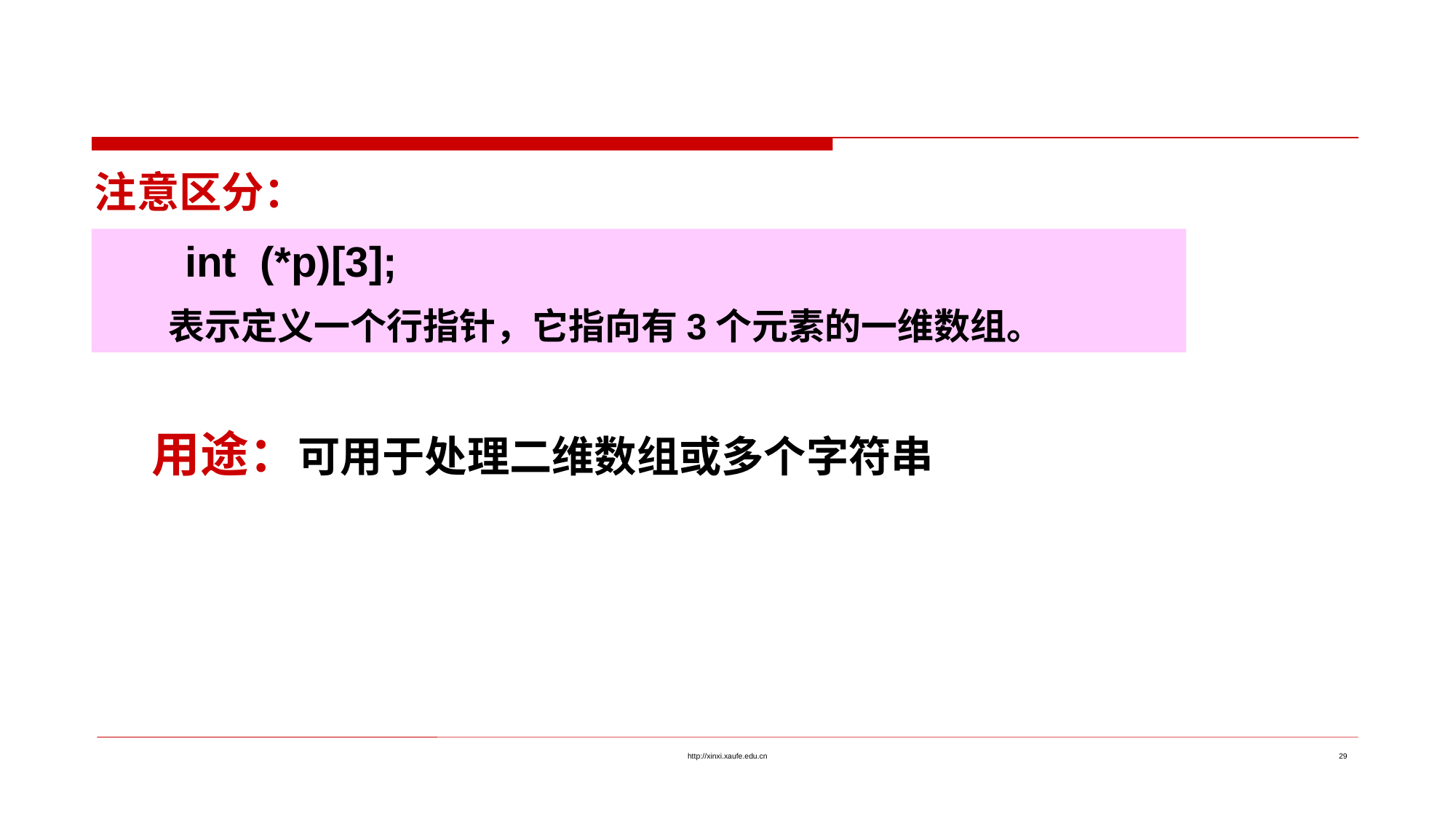

注意区分：
       int  (*p)[3];
       表示定义一个行指针，它指向有3个元素的一维数组。
用途：可用于处理二维数组或多个字符串
http://xinxi.xaufe.edu.cn
29